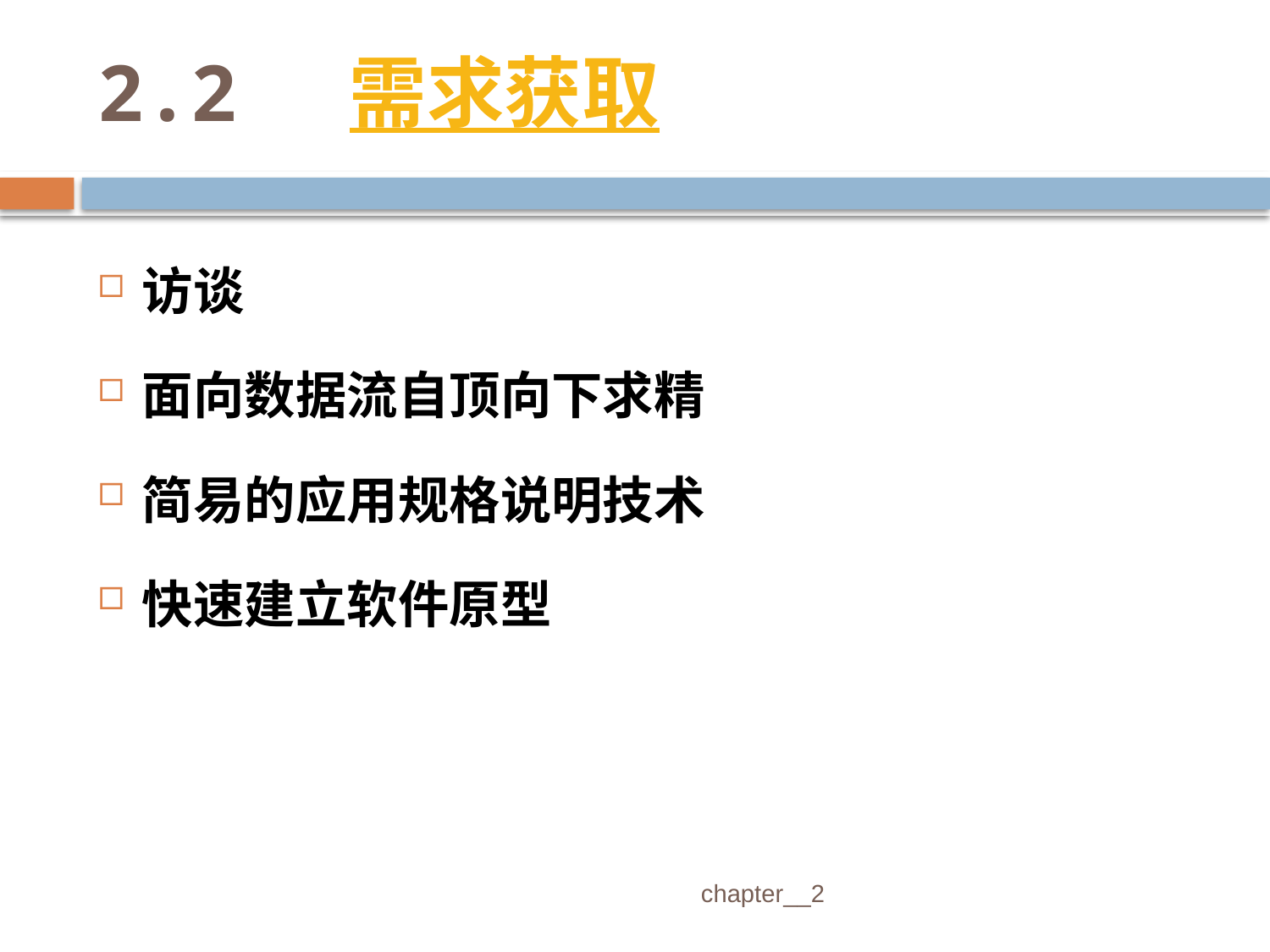

# 2.2  需求获取
9
访谈
面向数据流自顶向下求精
简易的应用规格说明技术
快速建立软件原型

 chapter__2